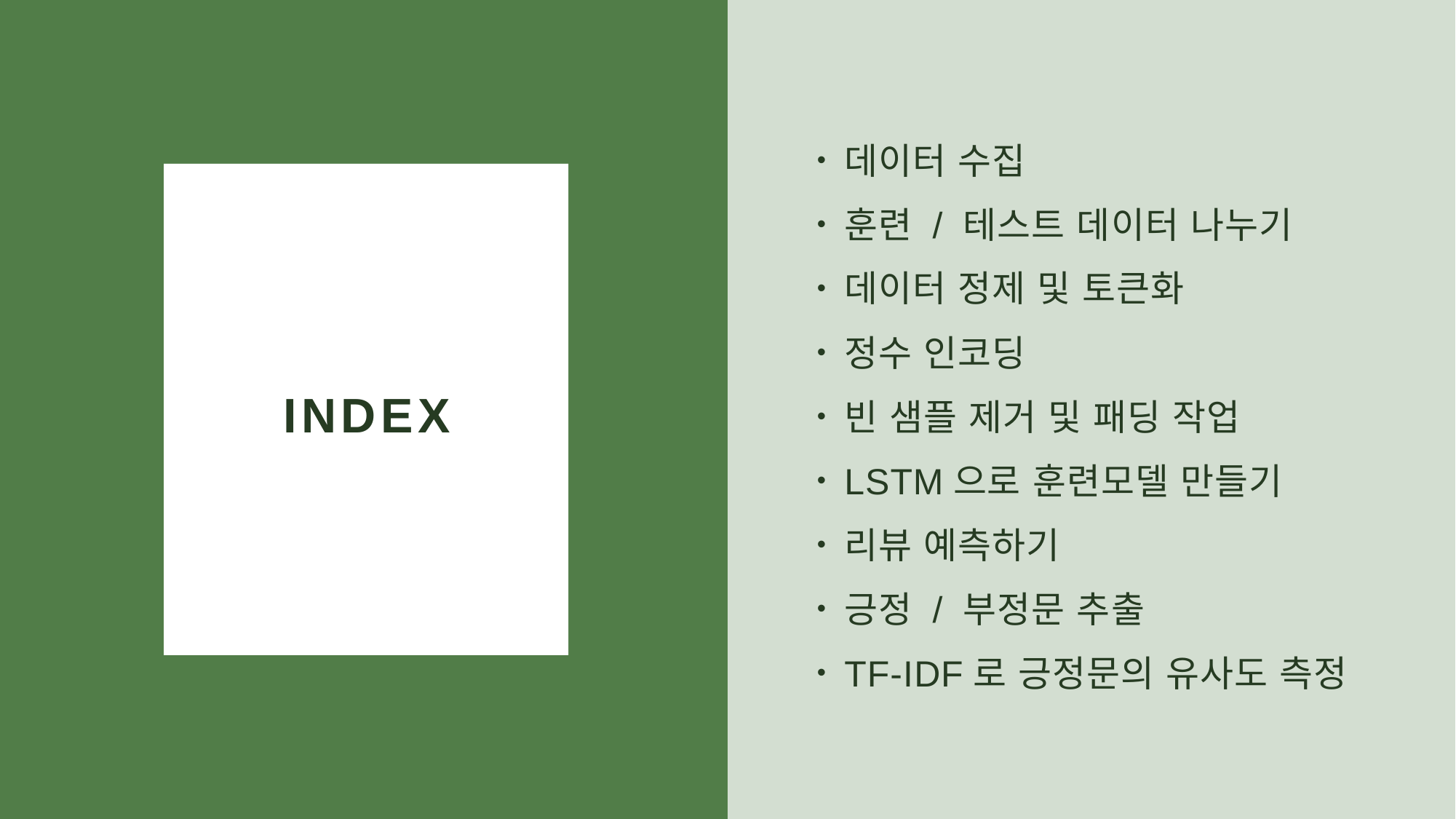

데이터 수집
훈련 / 테스트 데이터 나누기
데이터 정제 및 토큰화
정수 인코딩
빈 샘플 제거 및 패딩 작업
LSTM으로 훈련모델 만들기
리뷰 예측하기
긍정 / 부정문 추출
TF-IDF로 긍정문의 유사도 측정

# INDEX